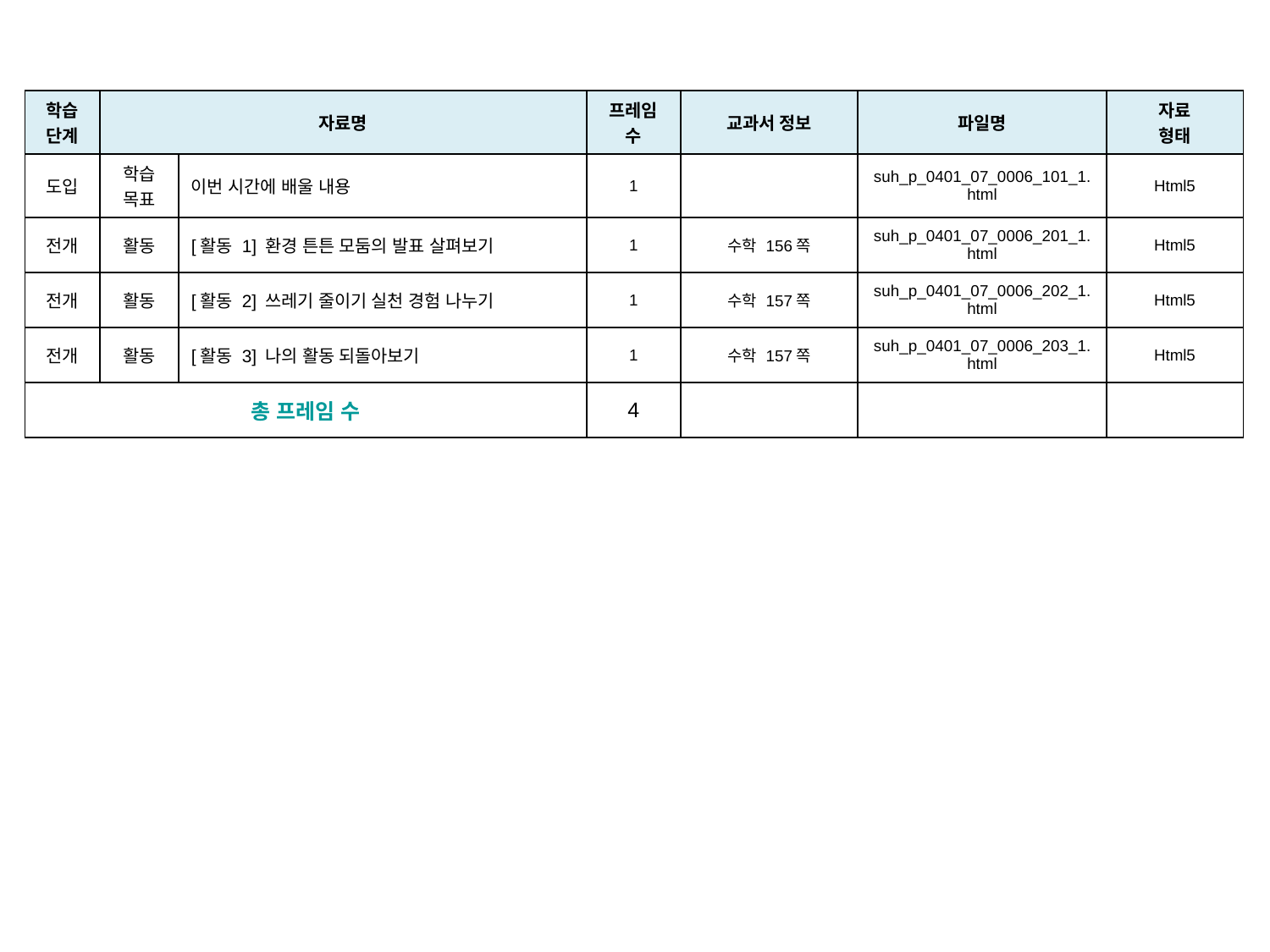

| 학습 단계 | 자료명 |  | 프레임 수 | 교과서 정보 | 파일명 | 자료 형태 |
| --- | --- | --- | --- | --- | --- | --- |
| 도입 | 학습 목표 | 이번 시간에 배울 내용 | 1 |  | suh\_p\_0401\_07\_0006\_101\_1.html | Html5 |
| 전개 | 활동 | [활동 1] 환경 튼튼 모둠의 발표 살펴보기 | 1 | 수학 156쪽 | suh\_p\_0401\_07\_0006\_201\_1.html | Html5 |
| 전개 | 활동 | [활동 2] 쓰레기 줄이기 실천 경험 나누기 | 1 | 수학 157쪽 | suh\_p\_0401\_07\_0006\_202\_1.html | Html5 |
| 전개 | 활동 | [활동 3] 나의 활동 되돌아보기 | 1 | 수학 157쪽 | suh\_p\_0401\_07\_0006\_203\_1.html | Html5 |
| 총 프레임 수 |  |  | 4 |  |  |  |